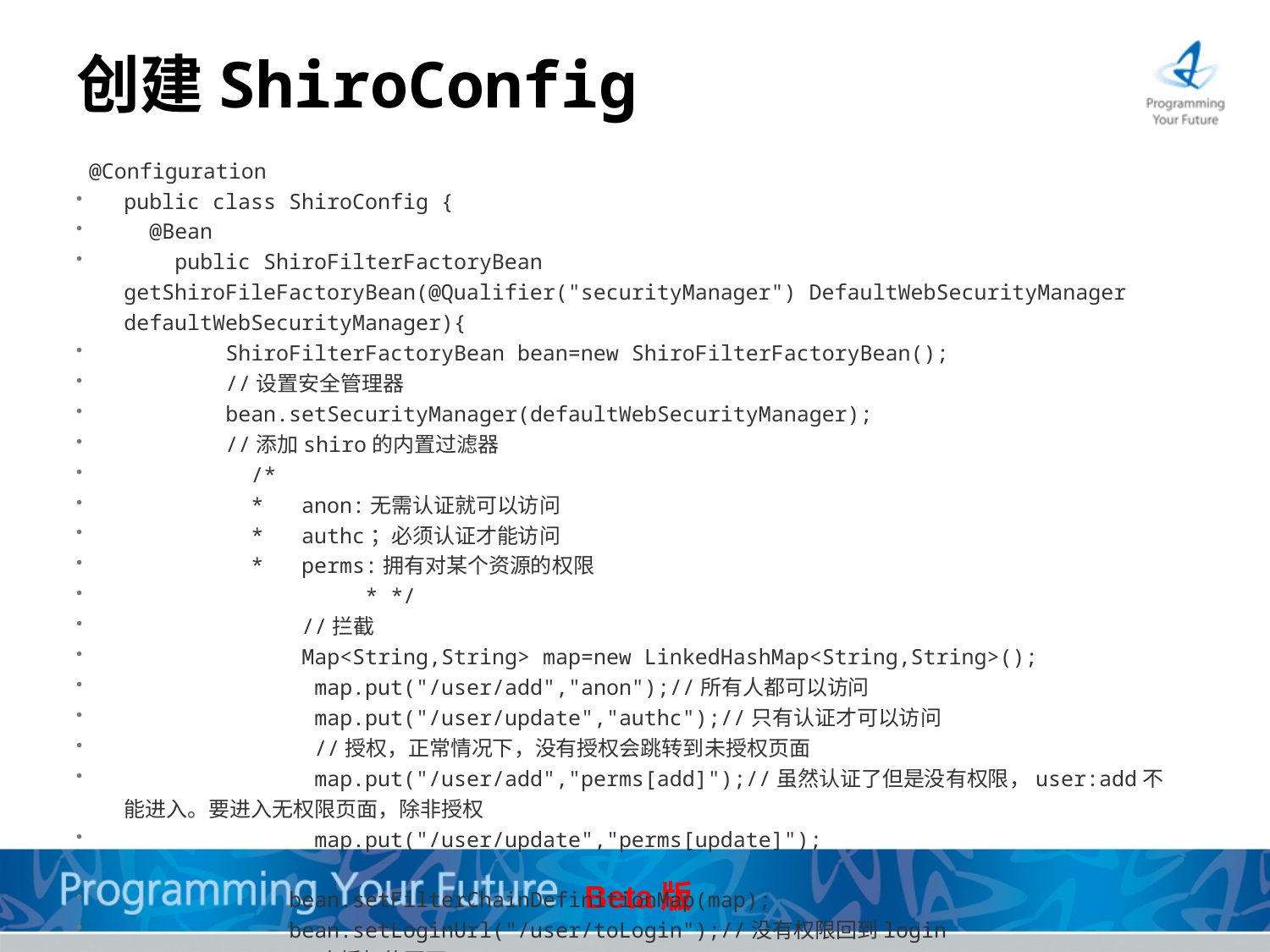

# 创建ShiroConfig
 @Configuration
public class ShiroConfig {
  @Bean
    public ShiroFilterFactoryBean getShiroFileFactoryBean(@Qualifier("securityManager") DefaultWebSecurityManager defaultWebSecurityManager){
        ShiroFilterFactoryBean bean=new ShiroFilterFactoryBean();
        //设置安全管理器
        bean.setSecurityManager(defaultWebSecurityManager);
        //添加shiro的内置过滤器
          /*
          *   anon:无需认证就可以访问
          *   authc；必须认证才能访问
          *   perms:拥有对某个资源的权限
                   * */
              //拦截
              Map<String,String> map=new LinkedHashMap<String,String>();
               map.put("/user/add","anon");//所有人都可以访问
               map.put("/user/update","authc");//只有认证才可以访问
               //授权，正常情况下，没有授权会跳转到未授权页面
               map.put("/user/add","perms[add]");//虽然认证了但是没有权限，user:add不能进入。要进入无权限页面，除非授权
               map.put("/user/update","perms[update]");

             bean.setFilterChainDefinitionMap(map);
             bean.setLoginUrl("/user/toLogin");//没有权限回到login
             //未授权的页面
            bean.setUnauthorizedUrl("/user/noauth");
        return bean;
    }   }